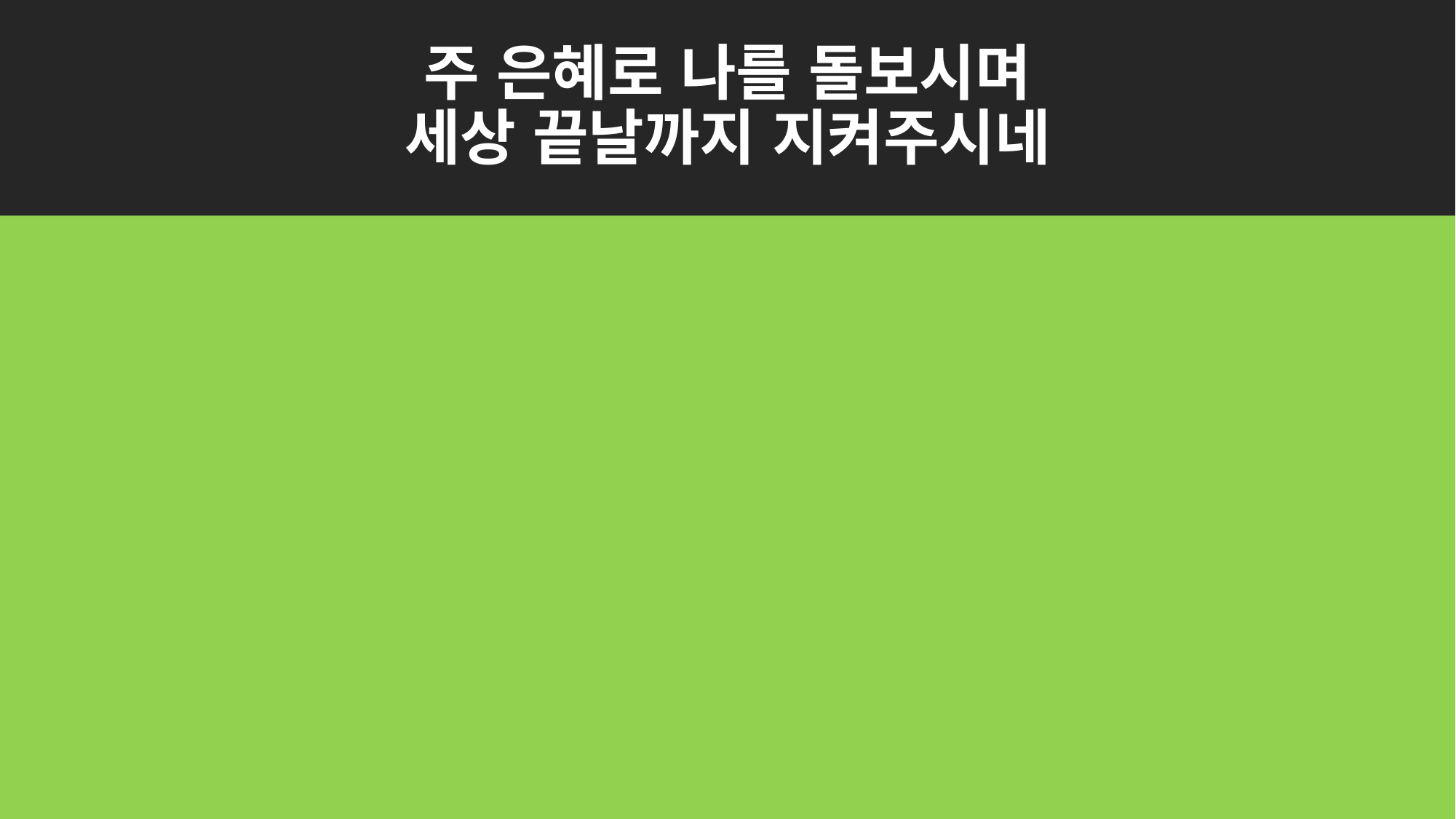

# 주 은혜로 나를 돌보시며 세상 끝날까지 지켜주시네